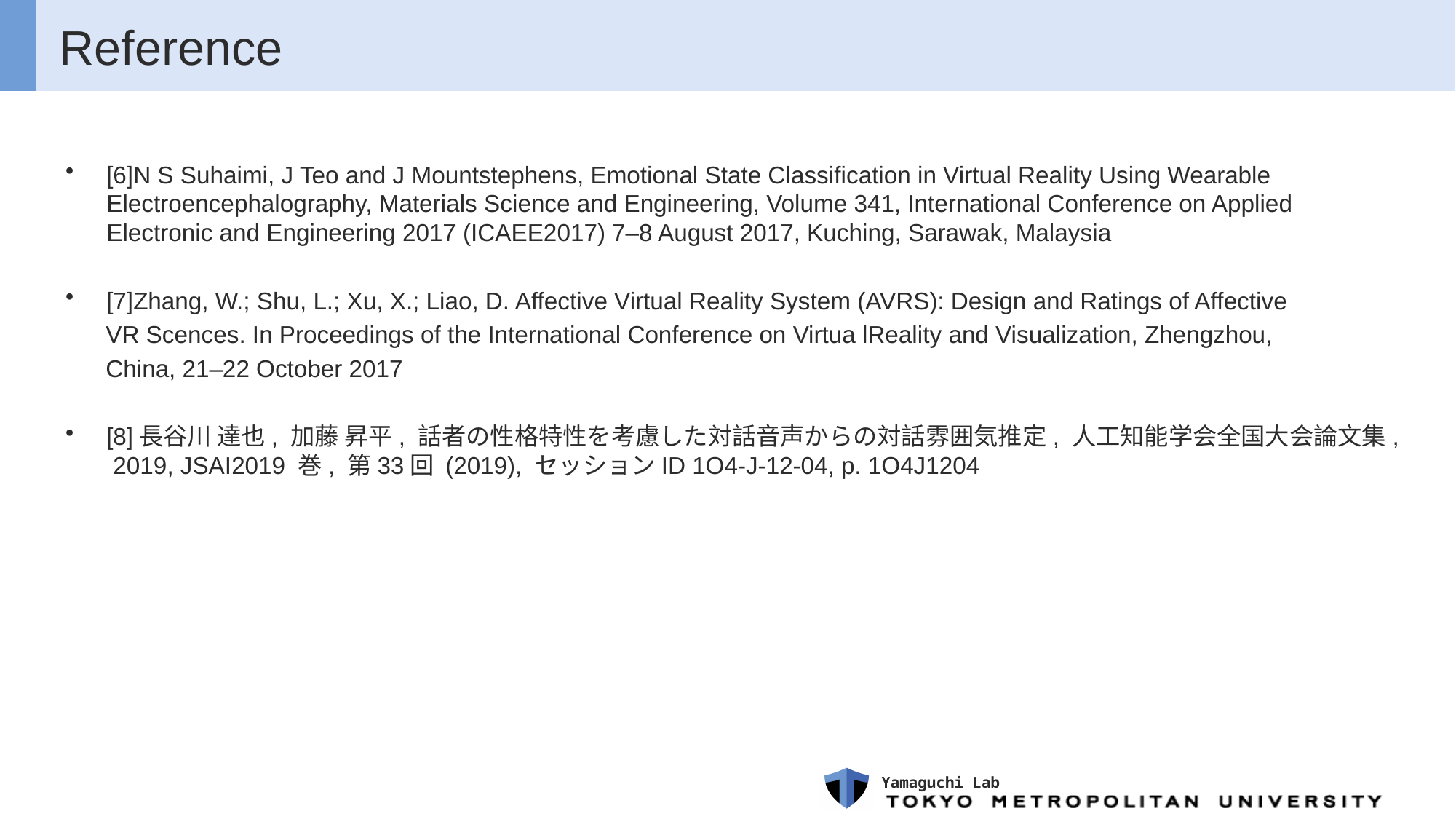

# Reference
[6]N S Suhaimi, J Teo and J Mountstephens, Emotional State Classification in Virtual Reality Using Wearable Electroencephalography, Materials Science and Engineering, Volume 341, International Conference on Applied Electronic and Engineering 2017 (ICAEE2017) 7–8 August 2017, Kuching, Sarawak, Malaysia

[7]Zhang, W.; Shu, L.; Xu, X.; Liao, D. Affective Virtual Reality System (AVRS): Design and Ratings of Affective
      VR Scences. In Proceedings of the International Conference on Virtua lReality and Visualization, Zhengzhou,
      China, 21–22 October 2017

[8]長谷川 達也, 加藤 昇平, 話者の性格特性を考慮した対話音声からの対話雰囲気推定, 人工知能学会全国大会論文集, 2019, JSAI2019 巻, 第33回 (2019), セッションID 1O4-J-12-04, p. 1O4J1204
12